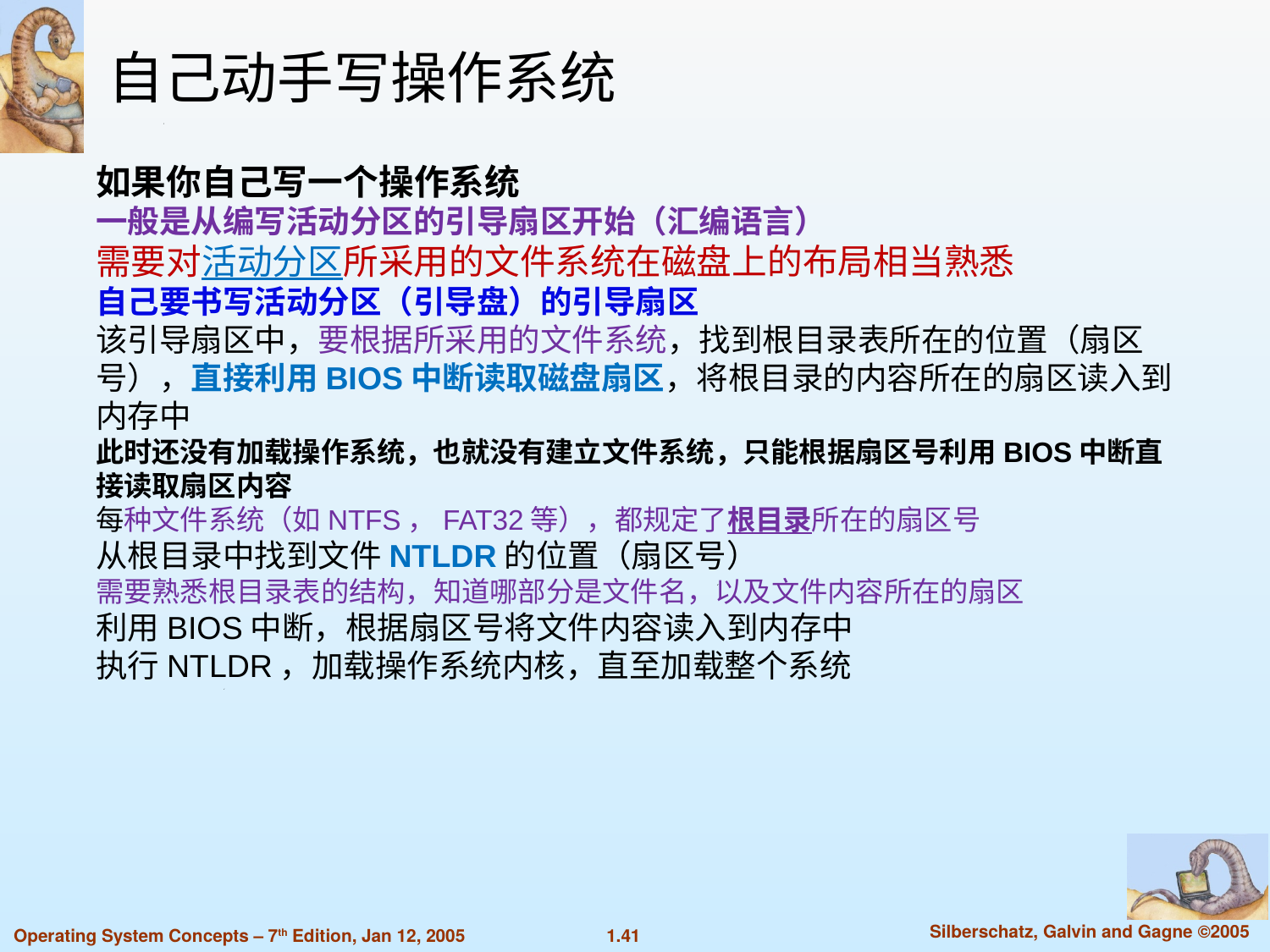

自己动手写操作系统
如果你自己写一个操作系统
一般是从编写活动分区的引导扇区开始（汇编语言）
需要对活动分区所采用的文件系统在磁盘上的布局相当熟悉
自己要书写活动分区（引导盘）的引导扇区
该引导扇区中，要根据所采用的文件系统，找到根目录表所在的位置（扇区号），直接利用BIOS中断读取磁盘扇区，将根目录的内容所在的扇区读入到内存中
此时还没有加载操作系统，也就没有建立文件系统，只能根据扇区号利用BIOS中断直接读取扇区内容
每种文件系统（如NTFS，FAT32等），都规定了根目录所在的扇区号
从根目录中找到文件NTLDR的位置（扇区号）
需要熟悉根目录表的结构，知道哪部分是文件名，以及文件内容所在的扇区
利用BIOS中断，根据扇区号将文件内容读入到内存中
执行NTLDR，加载操作系统内核，直至加载整个系统